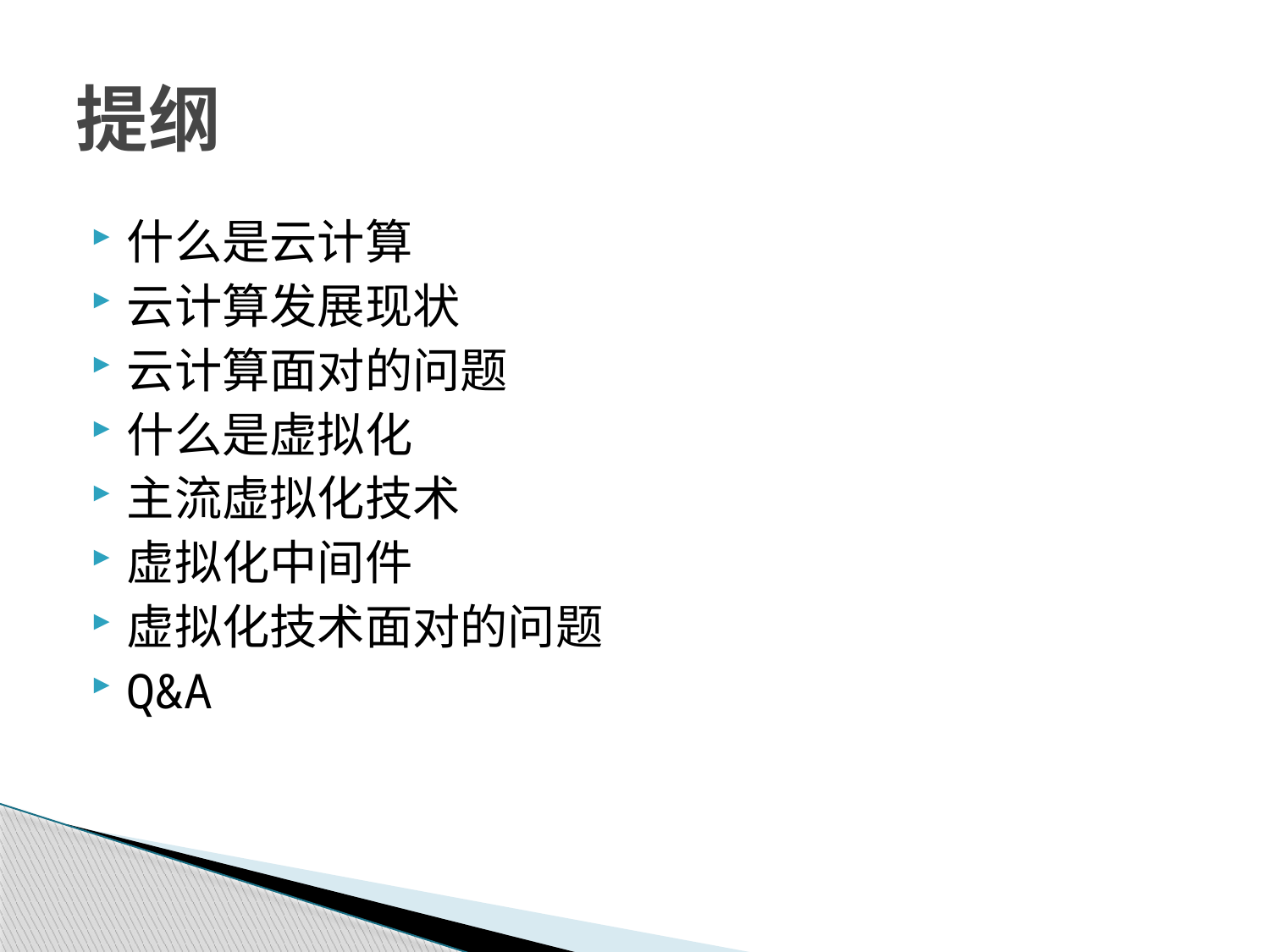

# 提纲
什么是云计算
云计算发展现状
云计算面对的问题
什么是虚拟化
主流虚拟化技术
虚拟化中间件
虚拟化技术面对的问题
Q&A